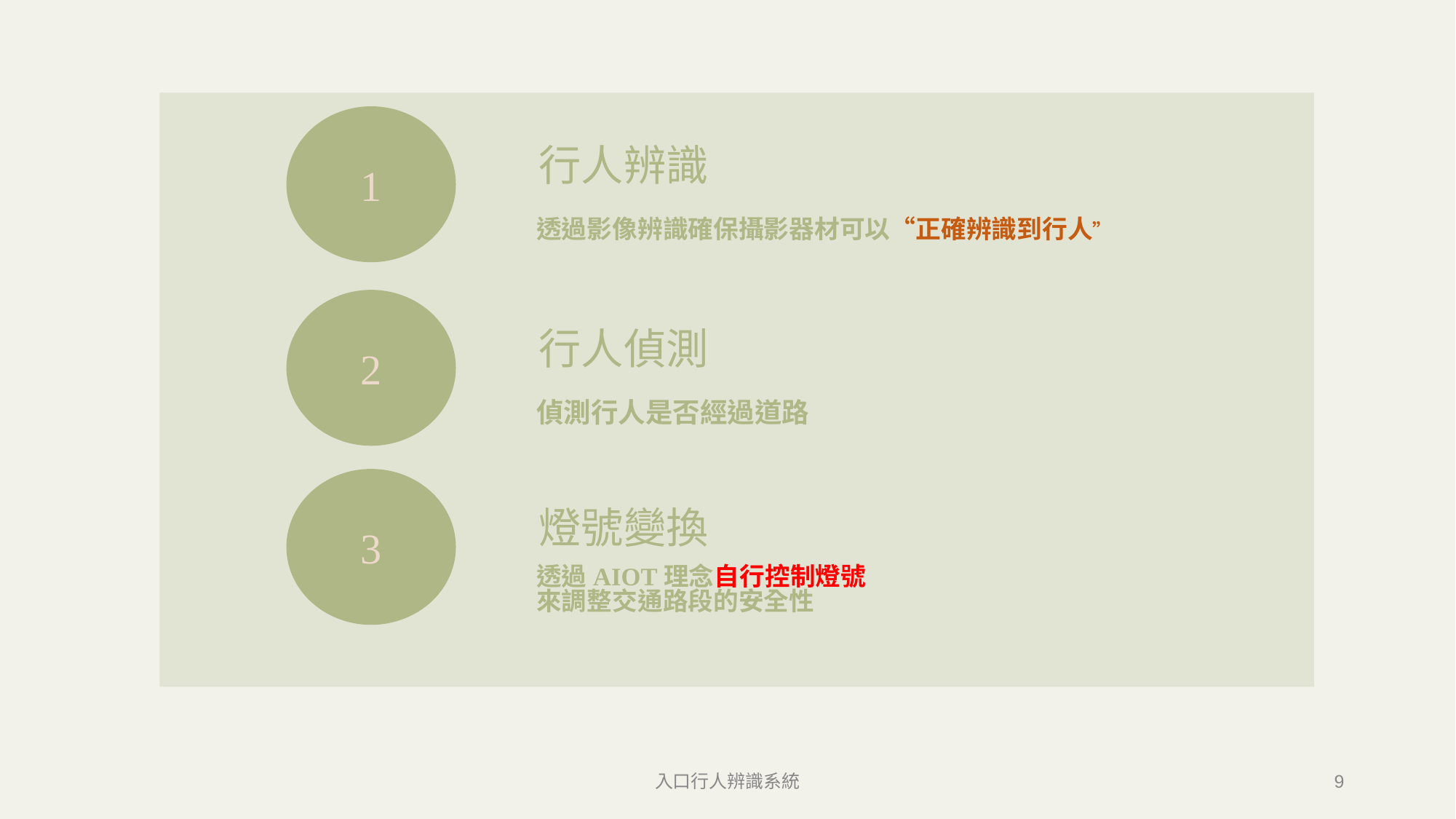

1
行人辨識
透過影像辨識確保攝影器材可以“正確辨識到行人”
2
行人偵測
偵測行人是否經過道路
3
燈號變換
透過AIOT理念自行控制燈號
來調整交通路段的安全性
入口行人辨識系統
9